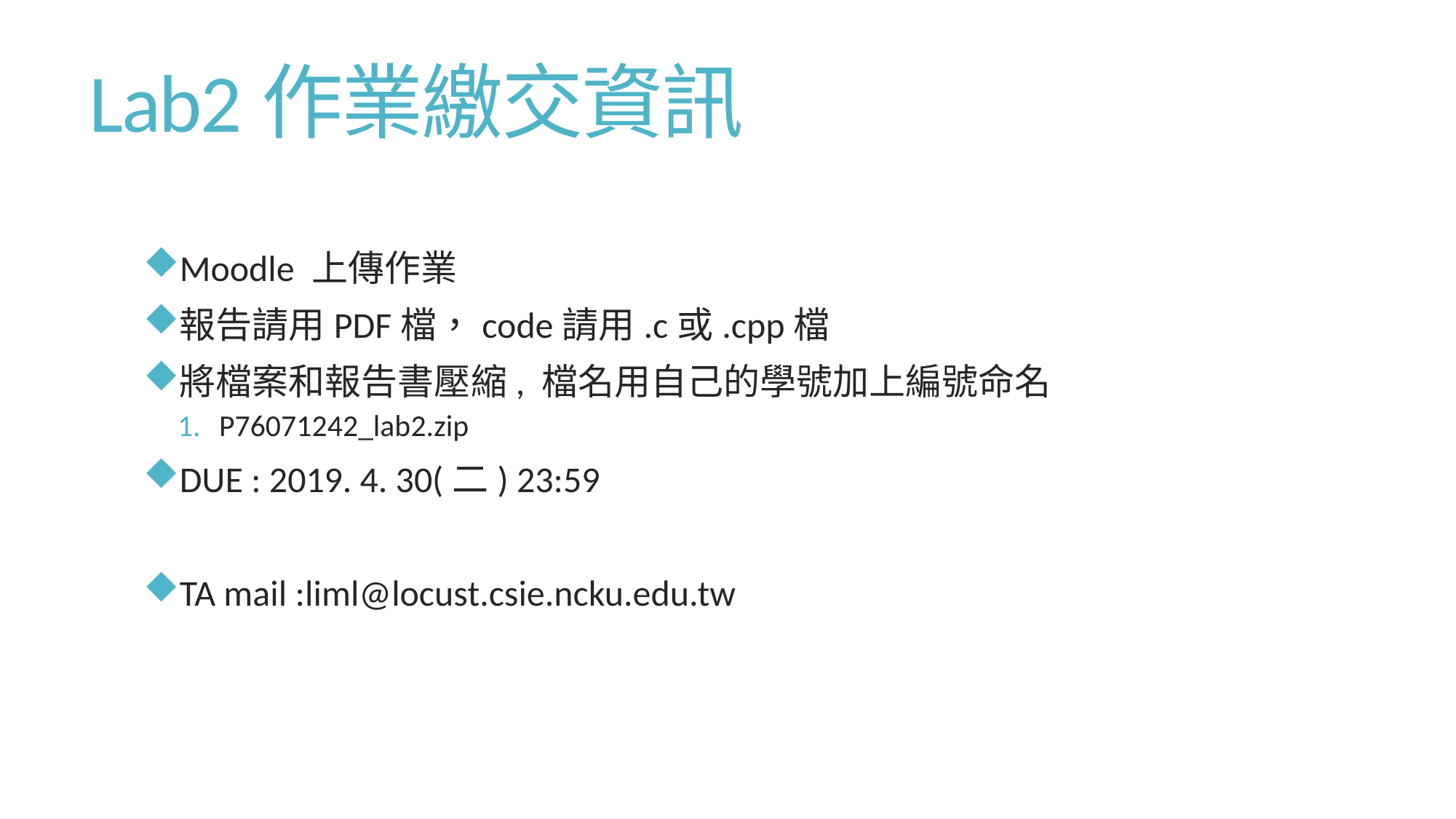

# Lab2作業繳交資訊
Moodle 上傳作業
報告請用PDF檔，code請用.c或.cpp檔
將檔案和報告書壓縮, 檔名用自己的學號加上編號命名
 P76071242_lab2.zip
DUE : 2019. 4. 30(二) 23:59

TA mail :liml@locust.csie.ncku.edu.tw